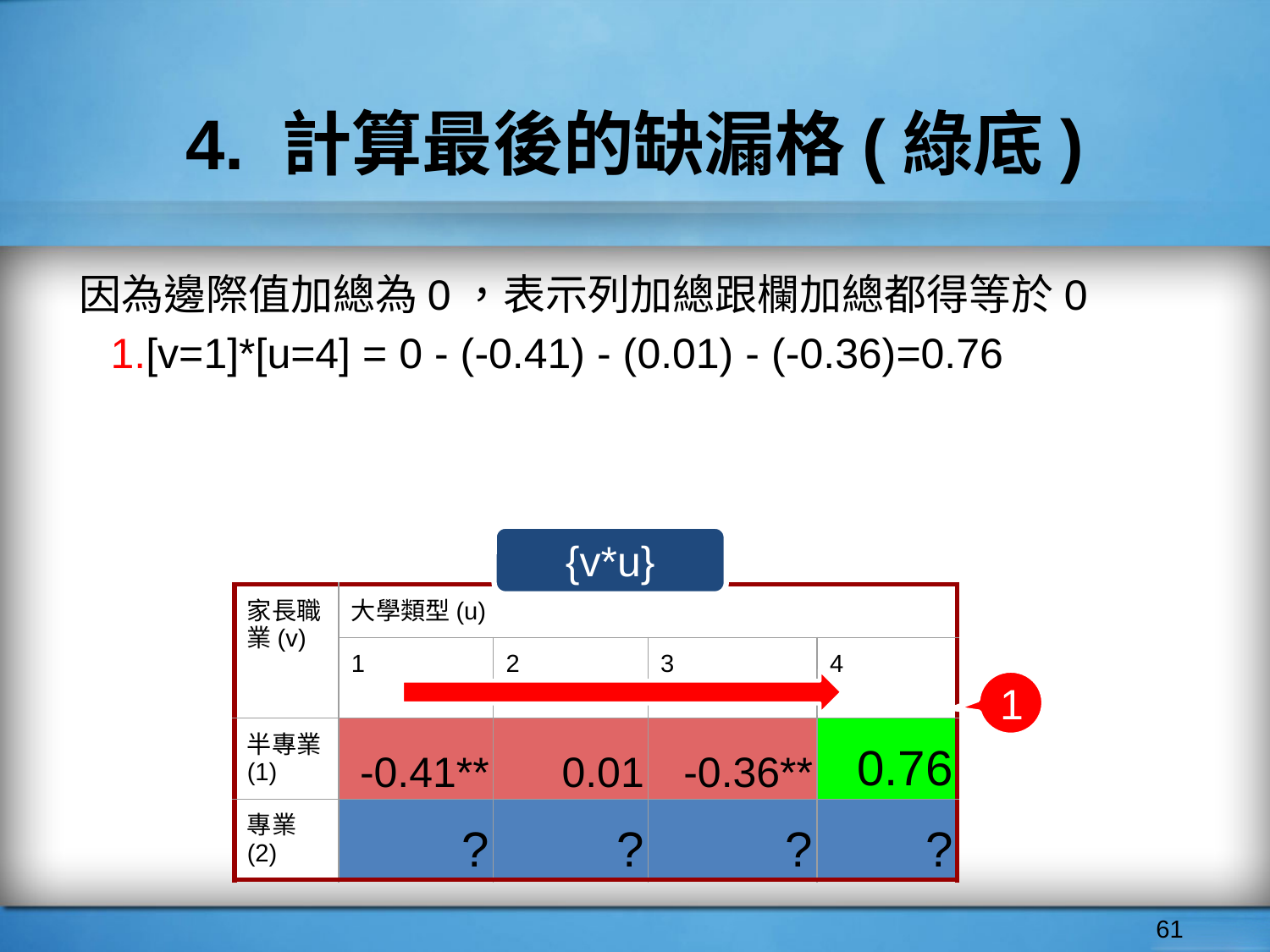

# 4. 計算最後的缺漏格(綠底)
因為邊際值加總為0，表示列加總跟欄加總都得等於0
[v=1]*[u=4] = 0 - (-0.41) - (0.01) - (-0.36)=0.76
{v*u}
| 家長職業(v) | 大學類型(u) |  |  |  |
| --- | --- | --- | --- | --- |
|  | 1 | 2 | 3 | 4 |
| 半專業 (1) | -0.41\*\* | 0.01 | -0.36\*\* | 0.76 |
| 專業 (2) | ? | ? | ? | ? |

1
61